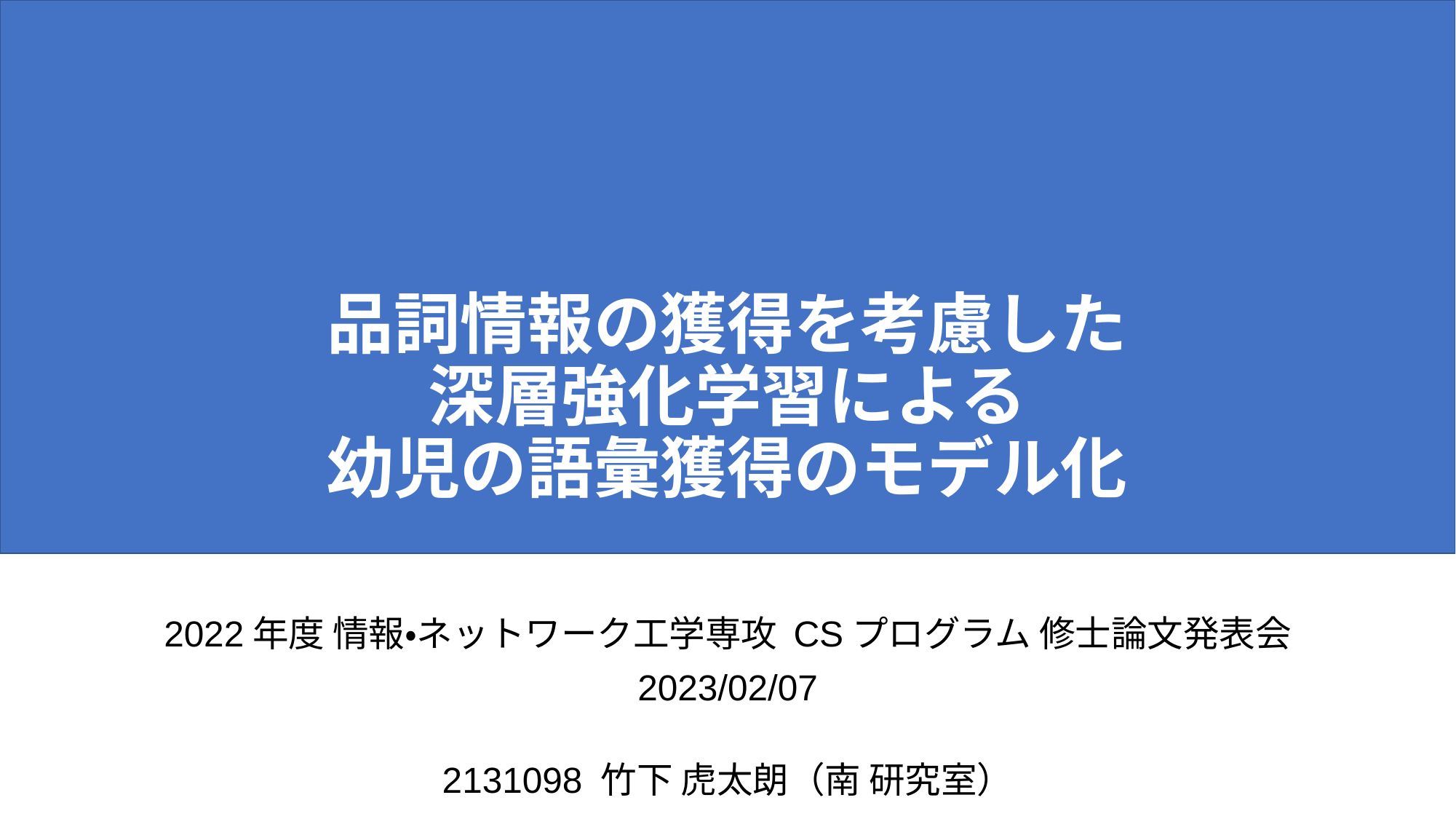

# 品詞情報の獲得を考慮した 深層強化学習による 幼児の語彙獲得のモデル化
2022年度 情報・ネットワーク工学専攻 CSプログラム 修士論文発表会
2023/02/07
2131098 竹下 虎太朗（南 研究室）